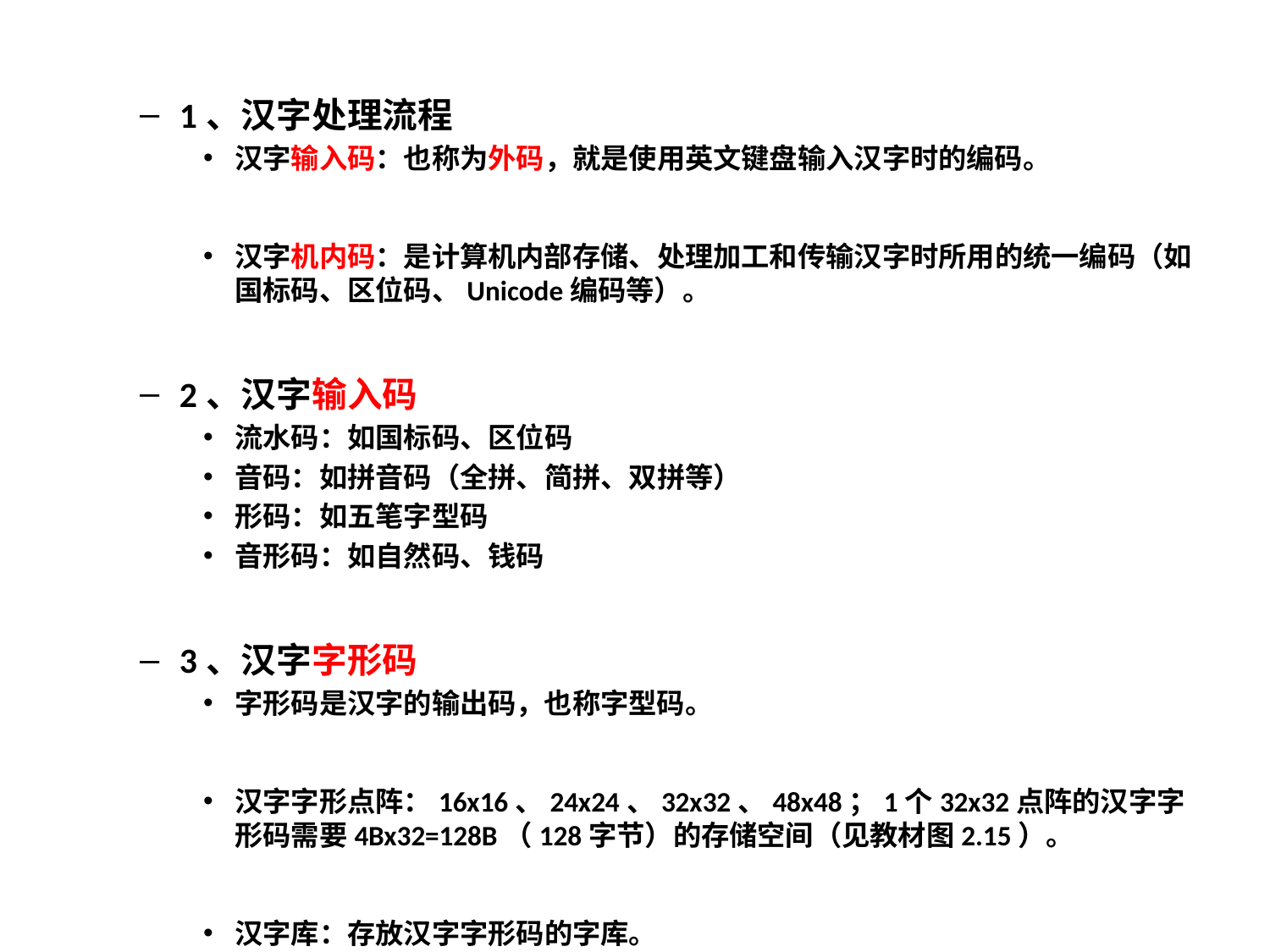

1、汉字处理流程
汉字输入码：也称为外码，就是使用英文键盘输入汉字时的编码。

汉字机内码：是计算机内部存储、处理加工和传输汉字时所用的统一编码（如国标码、区位码、Unicode编码等）。

2、汉字输入码
流水码：如国标码、区位码
音码：如拼音码（全拼、简拼、双拼等）
形码：如五笔字型码
音形码：如自然码、钱码

3、汉字字形码
字形码是汉字的输出码，也称字型码。

汉字字形点阵：16x16、24x24、32x32、48x48；1个32x32点阵的汉字字形码需要4Bx32=128B（128字节）的存储空间（见教材图2.15）。

汉字库：存放汉字字形码的字库。